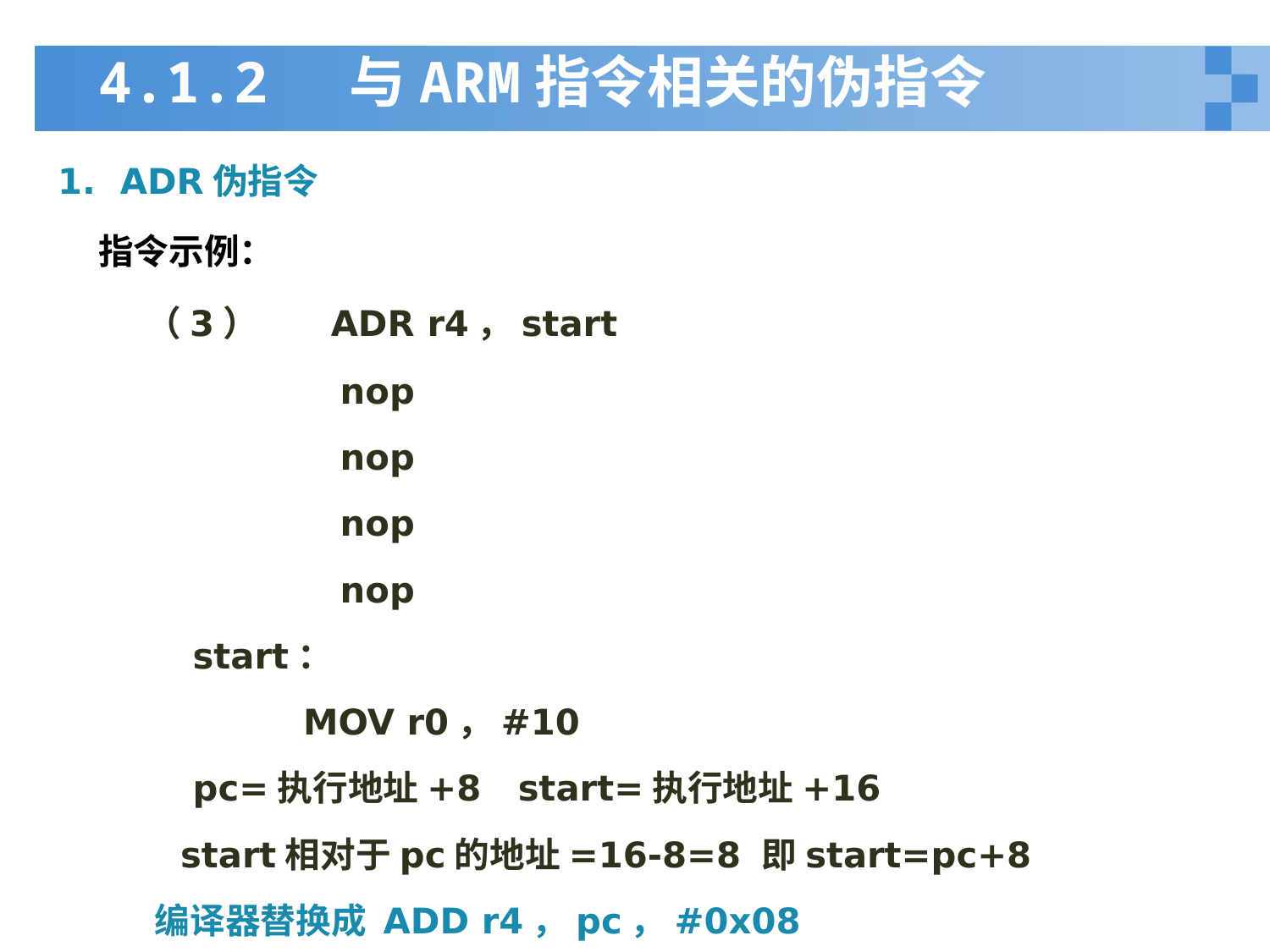

# 4.1.2  与ARM指令相关的伪指令
1.  ADR伪指令
    指令示例：
	    （3）        ADR r4，start
                       nop
                       nop
                       nop
                       nop
           start：
                    MOV r0，#10
           pc=执行地址+8   start=执行地址+16
          start相对于pc的地址=16-8=8 即start=pc+8
           编译器替换成 ADD r4，pc，#0x08